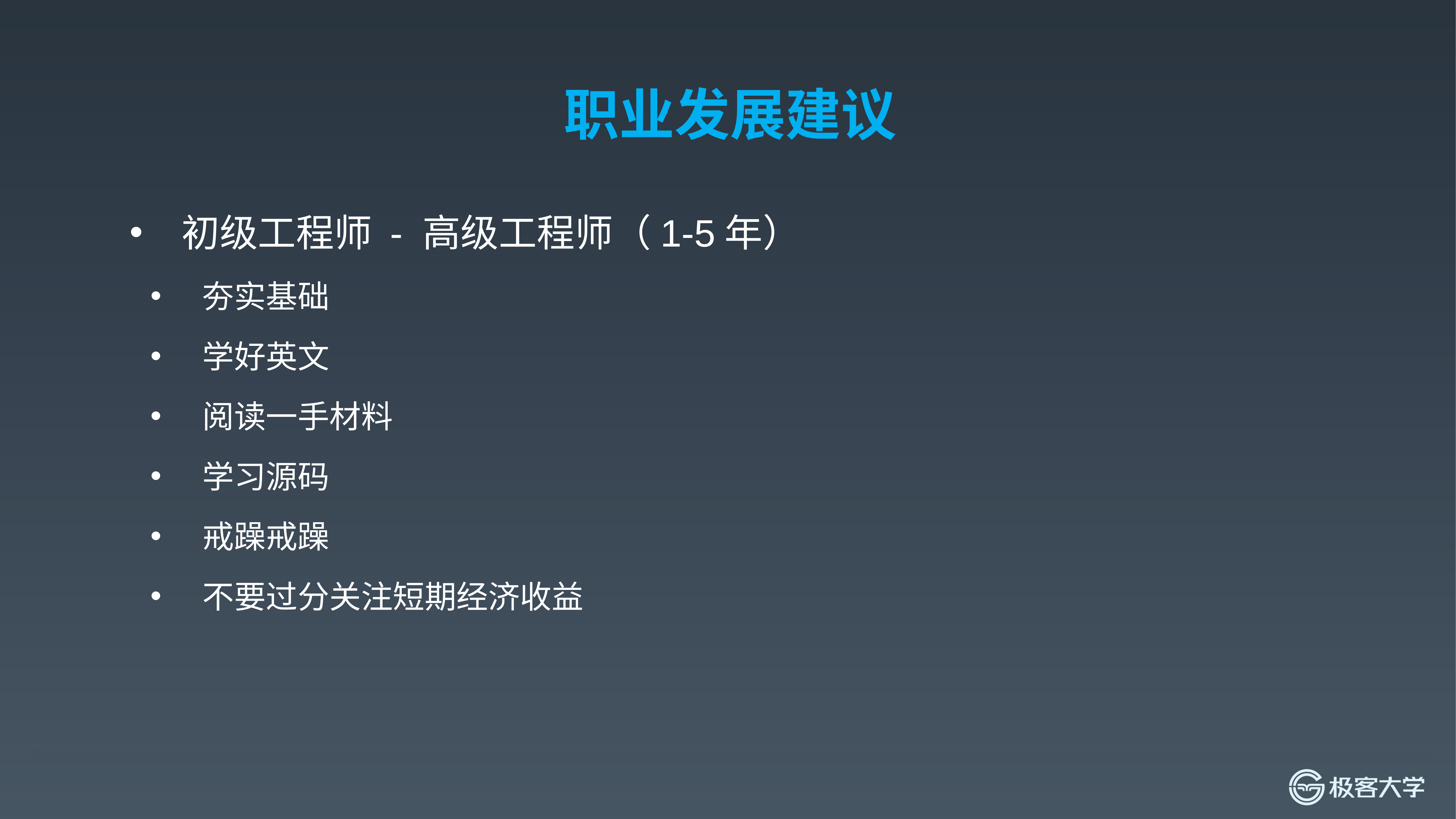

职业发展建议
初级工程师 - 高级工程师（1-5年）
夯实基础
学好英文
阅读一手材料
学习源码
戒躁戒躁
不要过分关注短期经济收益